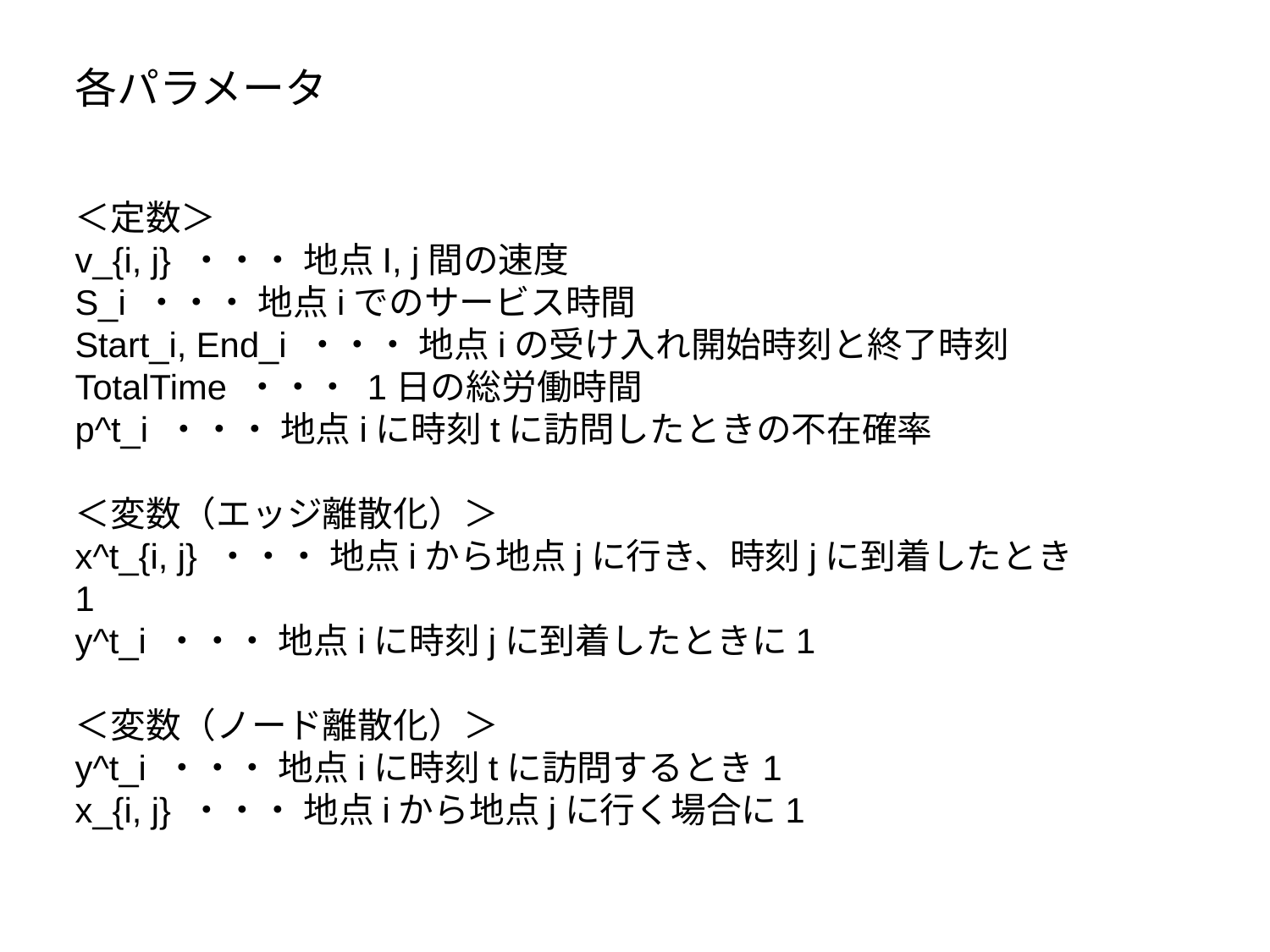

各パラメータ
＜定数＞
v_{i, j} ・・・ 地点I, j間の速度
S_i ・・・ 地点iでのサービス時間
Start_i, End_i ・・・ 地点iの受け入れ開始時刻と終了時刻
TotalTime ・・・ 1日の総労働時間
p^t_i ・・・ 地点iに時刻tに訪問したときの不在確率

＜変数（エッジ離散化）＞
x^t_{i, j} ・・・ 地点iから地点jに行き、時刻jに到着したとき1
y^t_i ・・・ 地点iに時刻jに到着したときに1

＜変数（ノード離散化）＞
y^t_i ・・・ 地点iに時刻tに訪問するとき1
x_{i, j} ・・・ 地点iから地点jに行く場合に1